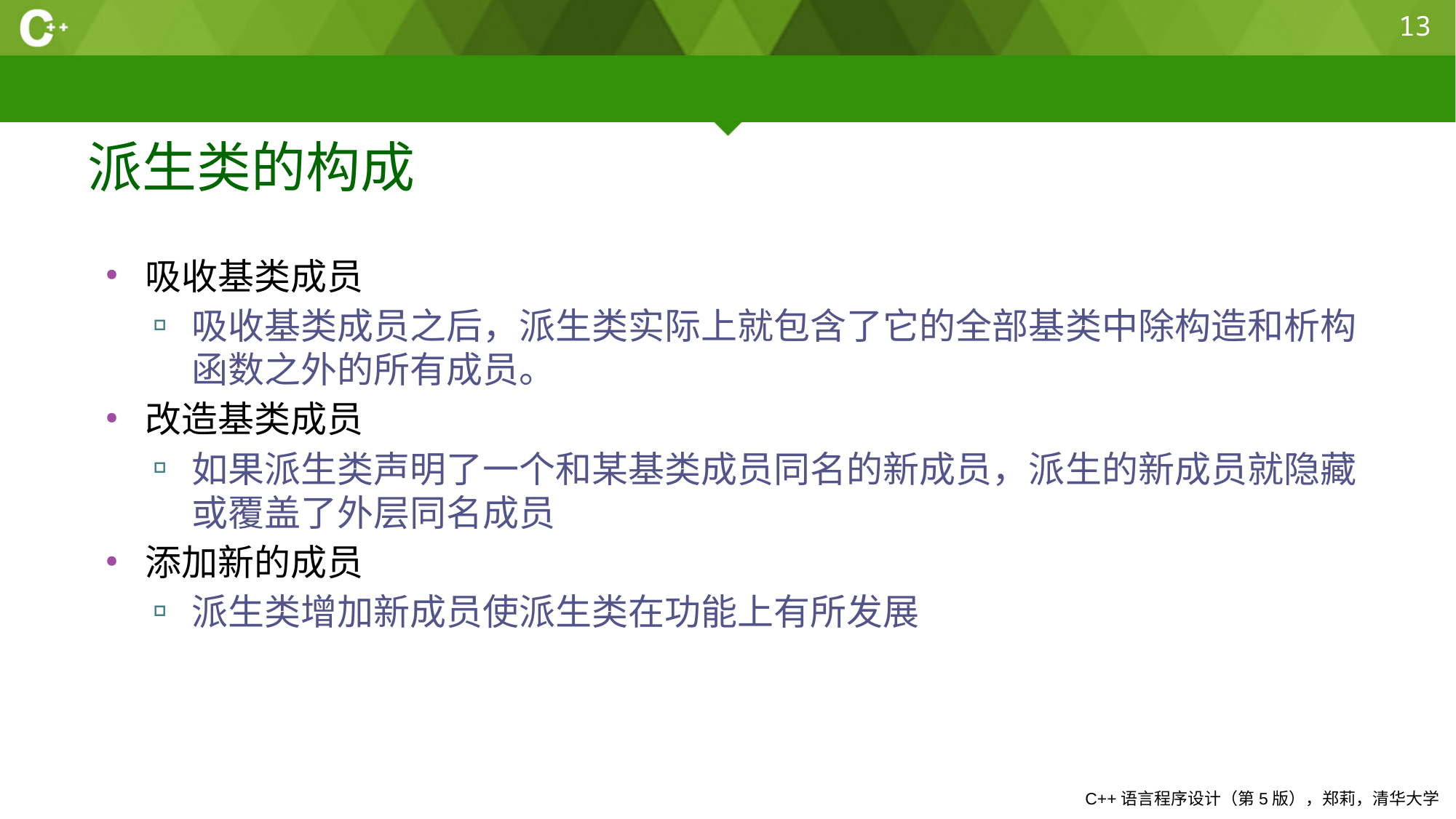

13
# 派生类的构成
吸收基类成员
吸收基类成员之后，派生类实际上就包含了它的全部基类中除构造和析构函数之外的所有成员。
改造基类成员
如果派生类声明了一个和某基类成员同名的新成员，派生的新成员就隐藏或覆盖了外层同名成员
添加新的成员
派生类增加新成员使派生类在功能上有所发展